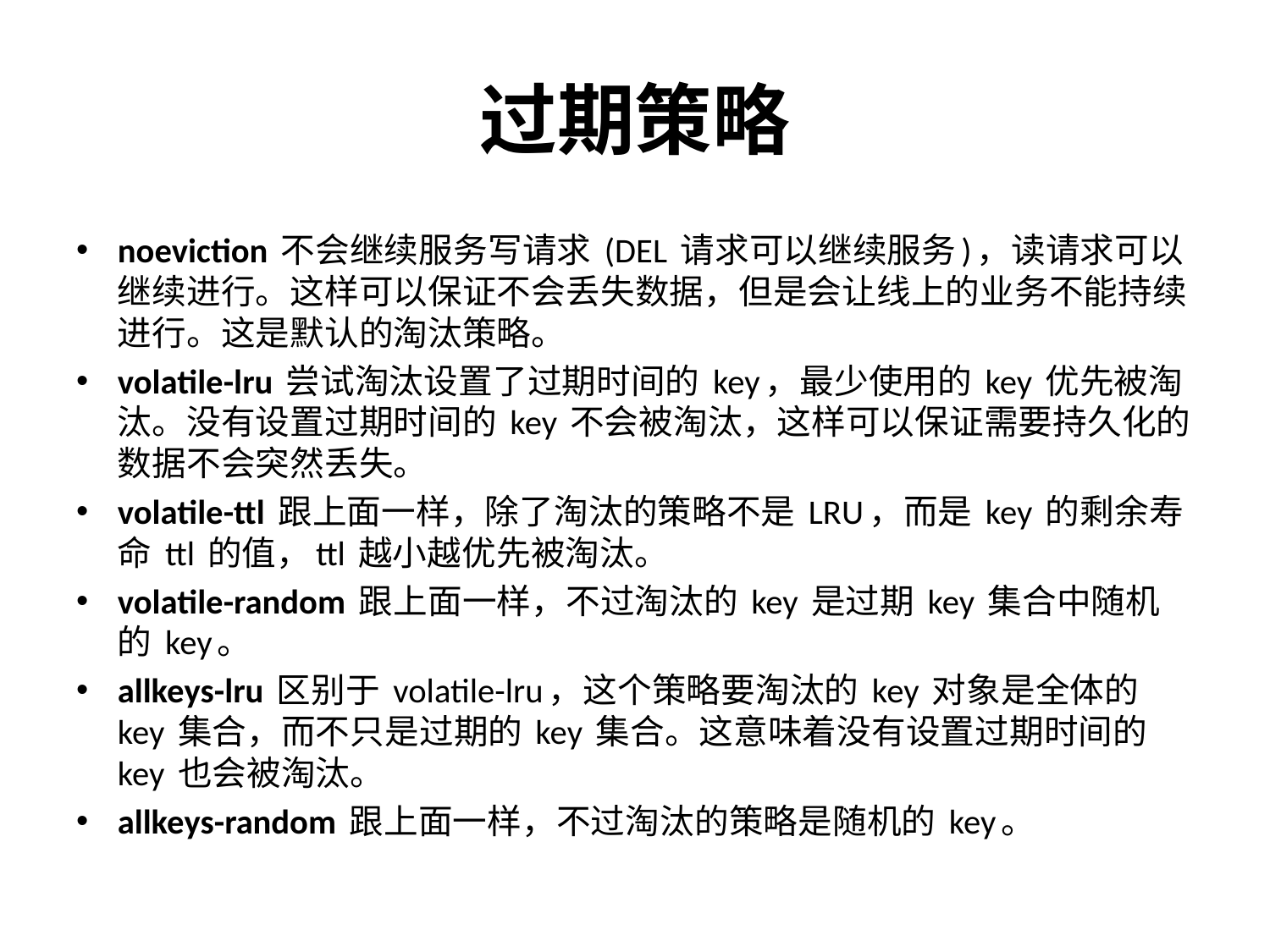

# 过期策略
noeviction 不会继续服务写请求 (DEL 请求可以继续服务)，读请求可以继续进行。这样可以保证不会丢失数据，但是会让线上的业务不能持续进行。这是默认的淘汰策略。
volatile-lru 尝试淘汰设置了过期时间的 key，最少使用的 key 优先被淘汰。没有设置过期时间的 key 不会被淘汰，这样可以保证需要持久化的数据不会突然丢失。
volatile-ttl 跟上面一样，除了淘汰的策略不是 LRU，而是 key 的剩余寿命 ttl 的值，ttl 越小越优先被淘汰。
volatile-random 跟上面一样，不过淘汰的 key 是过期 key 集合中随机的 key。
allkeys-lru 区别于 volatile-lru，这个策略要淘汰的 key 对象是全体的 key 集合，而不只是过期的 key 集合。这意味着没有设置过期时间的 key 也会被淘汰。
allkeys-random 跟上面一样，不过淘汰的策略是随机的 key。